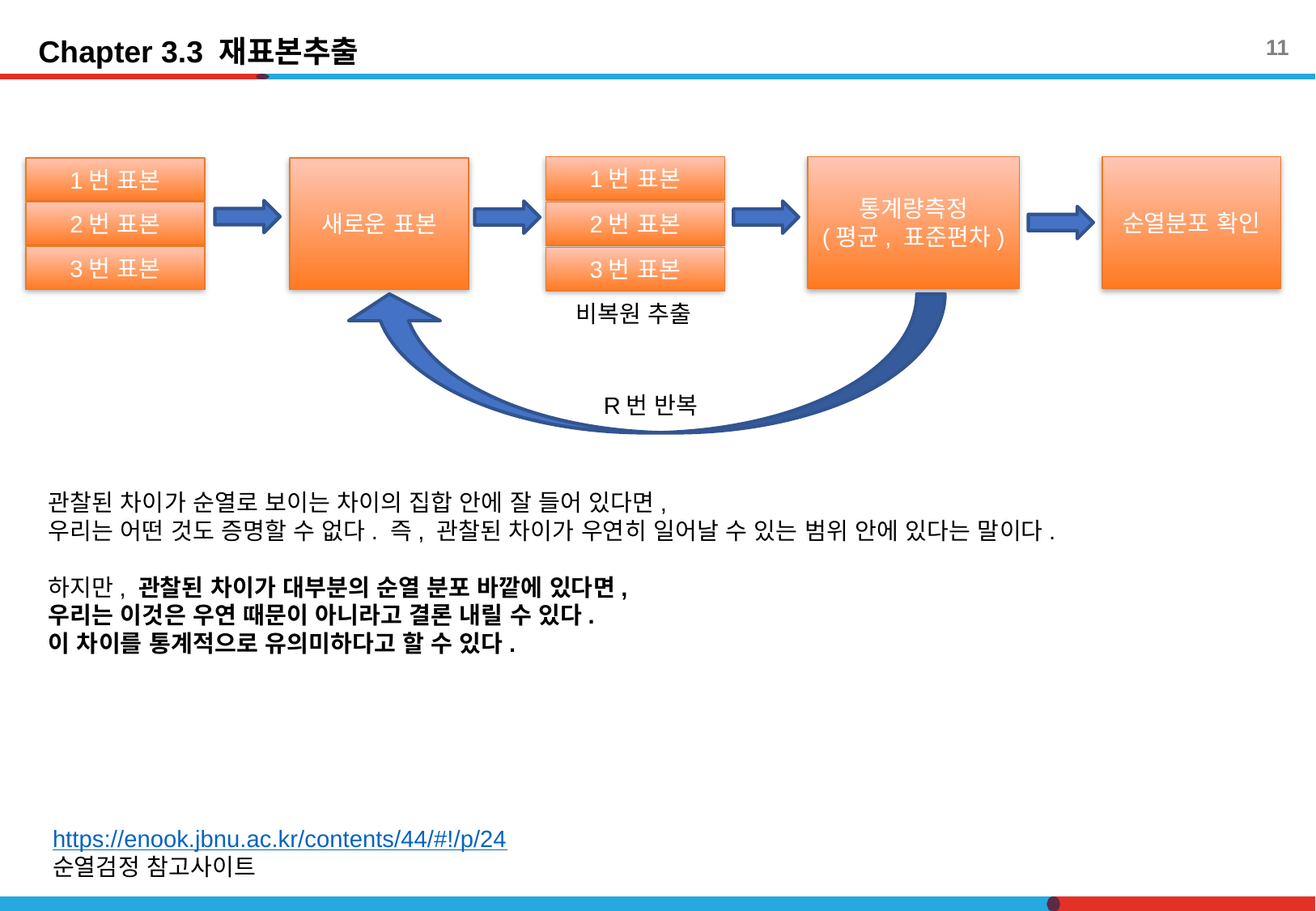

Chapter 3.3 재표본추출
11

1번 표본
통계량측정
(평균, 표준편차)
순열분포 확인
1번 표본
새로운 표본

2번 표본
2번 표본

3번 표본
3번 표본
비복원 추출
R번 반복
관찰된 차이가 순열로 보이는 차이의 집합 안에 잘 들어 있다면,
우리는 어떤 것도 증명할 수 없다. 즉, 관찰된 차이가 우연히 일어날 수 있는 범위 안에 있다는 말이다.

하지만, 관찰된 차이가 대부분의 순열 분포 바깥에 있다면,
우리는 이것은 우연 때문이 아니라고 결론 내릴 수 있다.
이 차이를 통계적으로 유의미하다고 할 수 있다.

https://enook.jbnu.ac.kr/contents/44/#!/p/24
순열검정 참고사이트